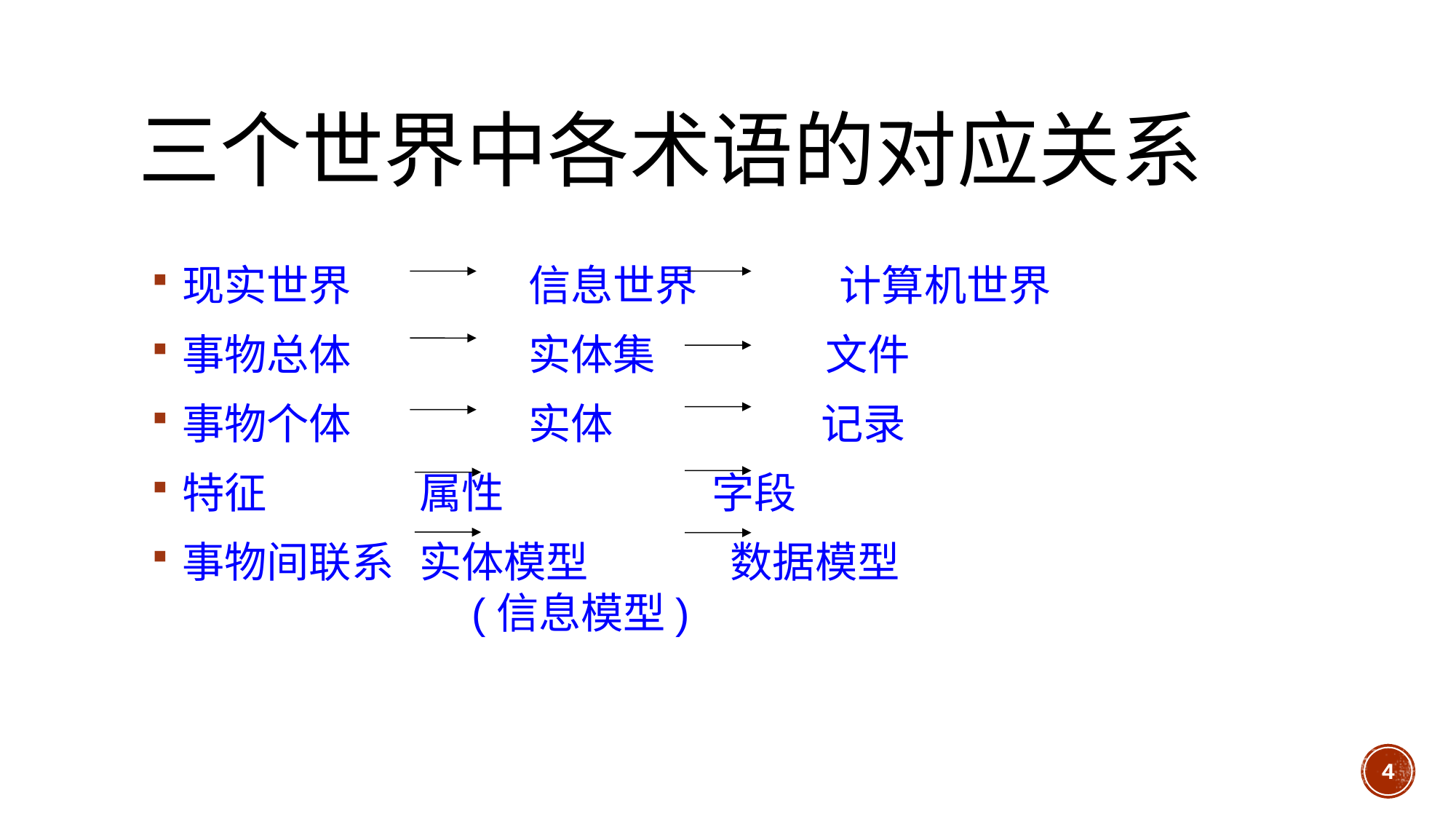

# 三个世界中各术语的对应关系
现实世界		  信息世界               计算机世界
事物总体		  实体集                  文件
事物个体		  实体                      记录
特征		  属性                      字段
事物间联系	  实体模型               数据模型
    (信息模型)

4